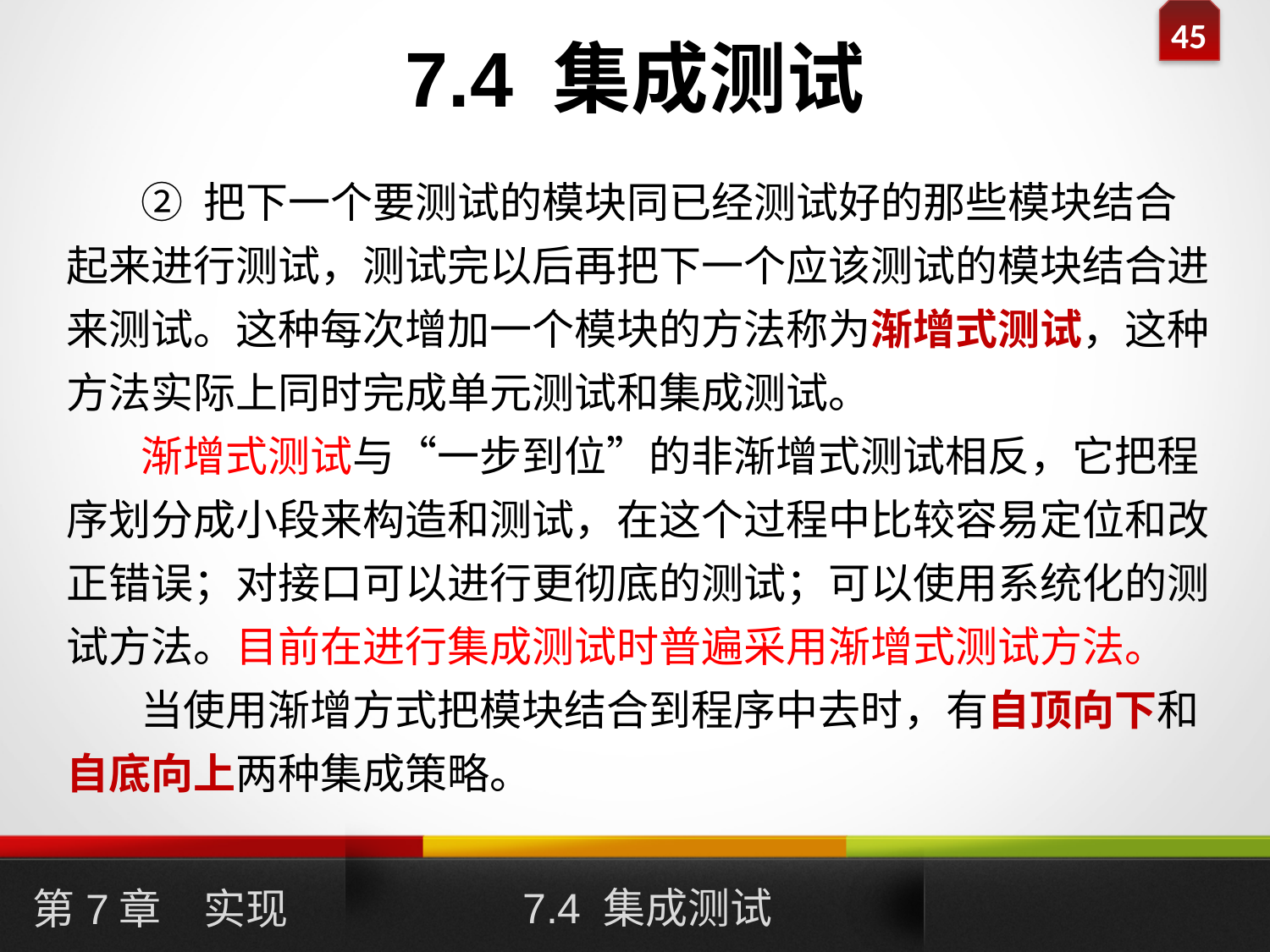

# 7.4 集成测试
② 把下一个要测试的模块同已经测试好的那些模块结合起来进行测试，测试完以后再把下一个应该测试的模块结合进来测试。这种每次增加一个模块的方法称为渐增式测试，这种方法实际上同时完成单元测试和集成测试。
渐增式测试与“一步到位”的非渐增式测试相反，它把程序划分成小段来构造和测试，在这个过程中比较容易定位和改正错误；对接口可以进行更彻底的测试；可以使用系统化的测试方法。目前在进行集成测试时普遍采用渐增式测试方法。
当使用渐增方式把模块结合到程序中去时，有自顶向下和自底向上两种集成策略。
7.4 集成测试
第7章　实现